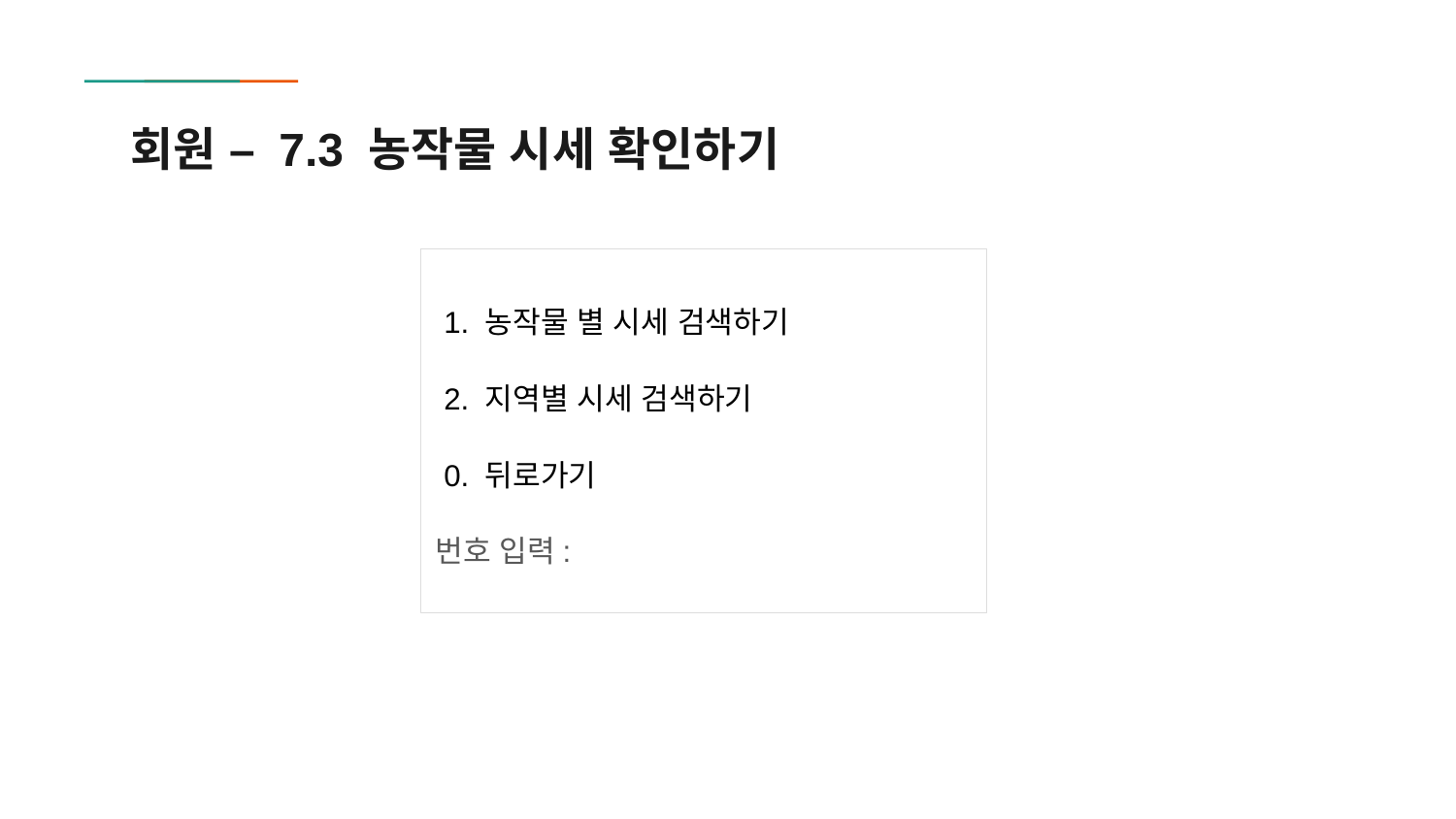

# 회원 – 7.3 농작물 시세 확인하기
 1. 농작물 별 시세 검색하기
 2. 지역별 시세 검색하기
 0. 뒤로가기
번호 입력: